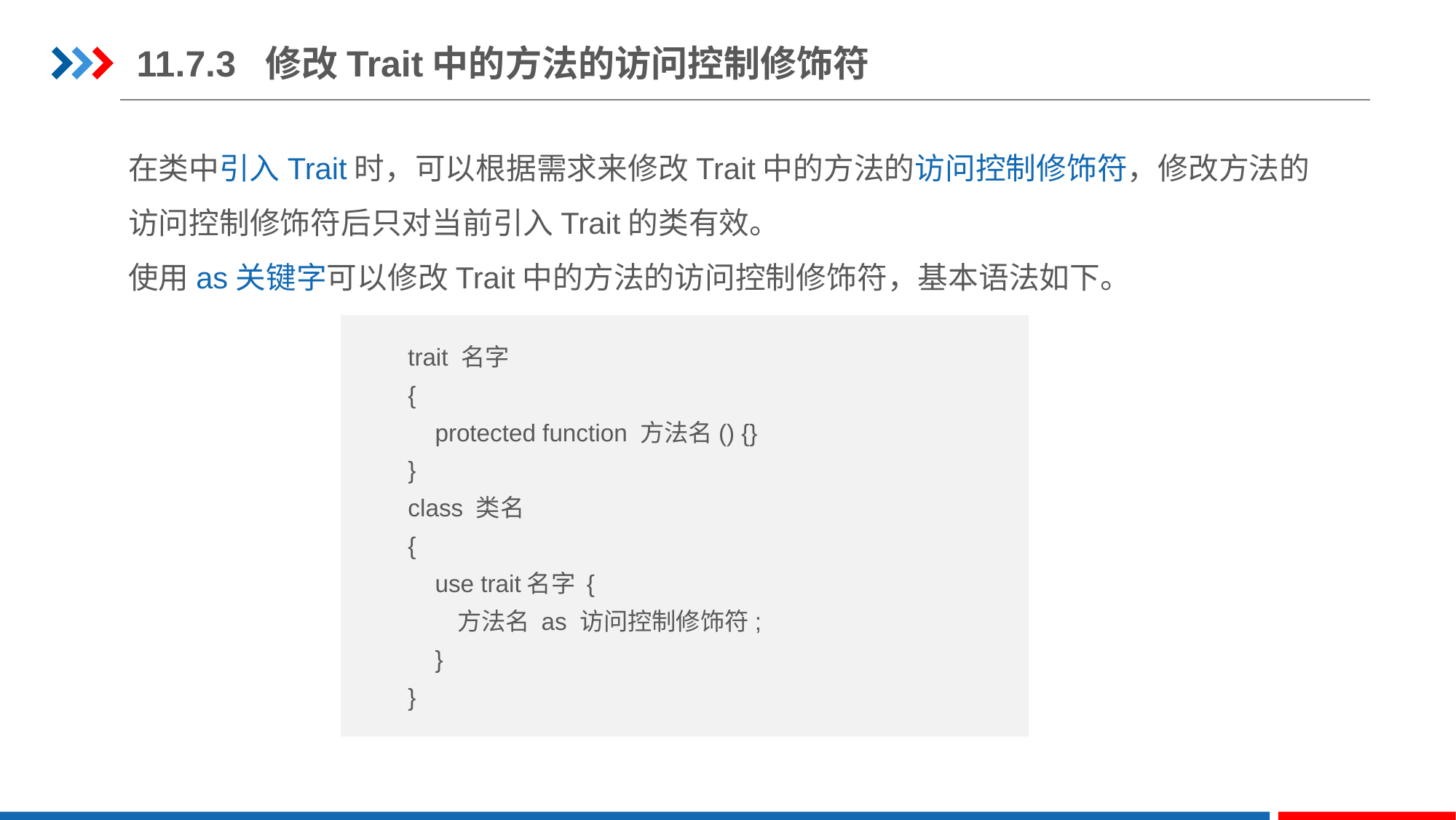

11.7.3  修改Trait中的方法的访问控制修饰符
在类中引入Trait时，可以根据需求来修改Trait中的方法的访问控制修饰符，修改方法的访问控制修饰符后只对当前引入Trait的类有效。
使用as关键字可以修改Trait中的方法的访问控制修饰符，基本语法如下。

trait 名字
{
    protected function 方法名() {}
}
class 类名
{
    use trait名字 {
        方法名 as 访问控制修饰符;
    }
}